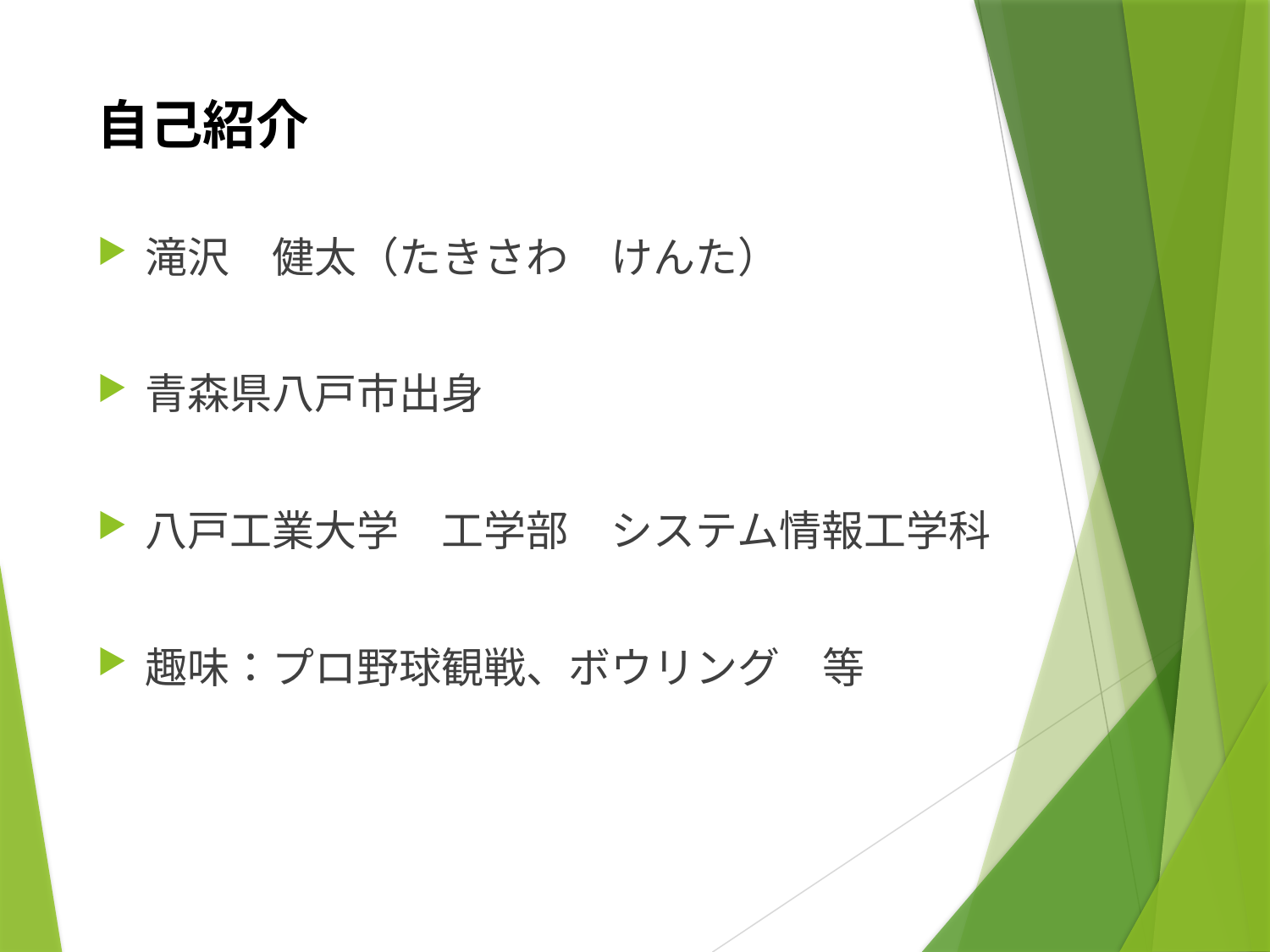

# 自己紹介
滝沢　健太（たきさわ　けんた）

青森県八戸市出身

八戸工業大学　工学部　システム情報工学科

趣味：プロ野球観戦、ボウリング　等